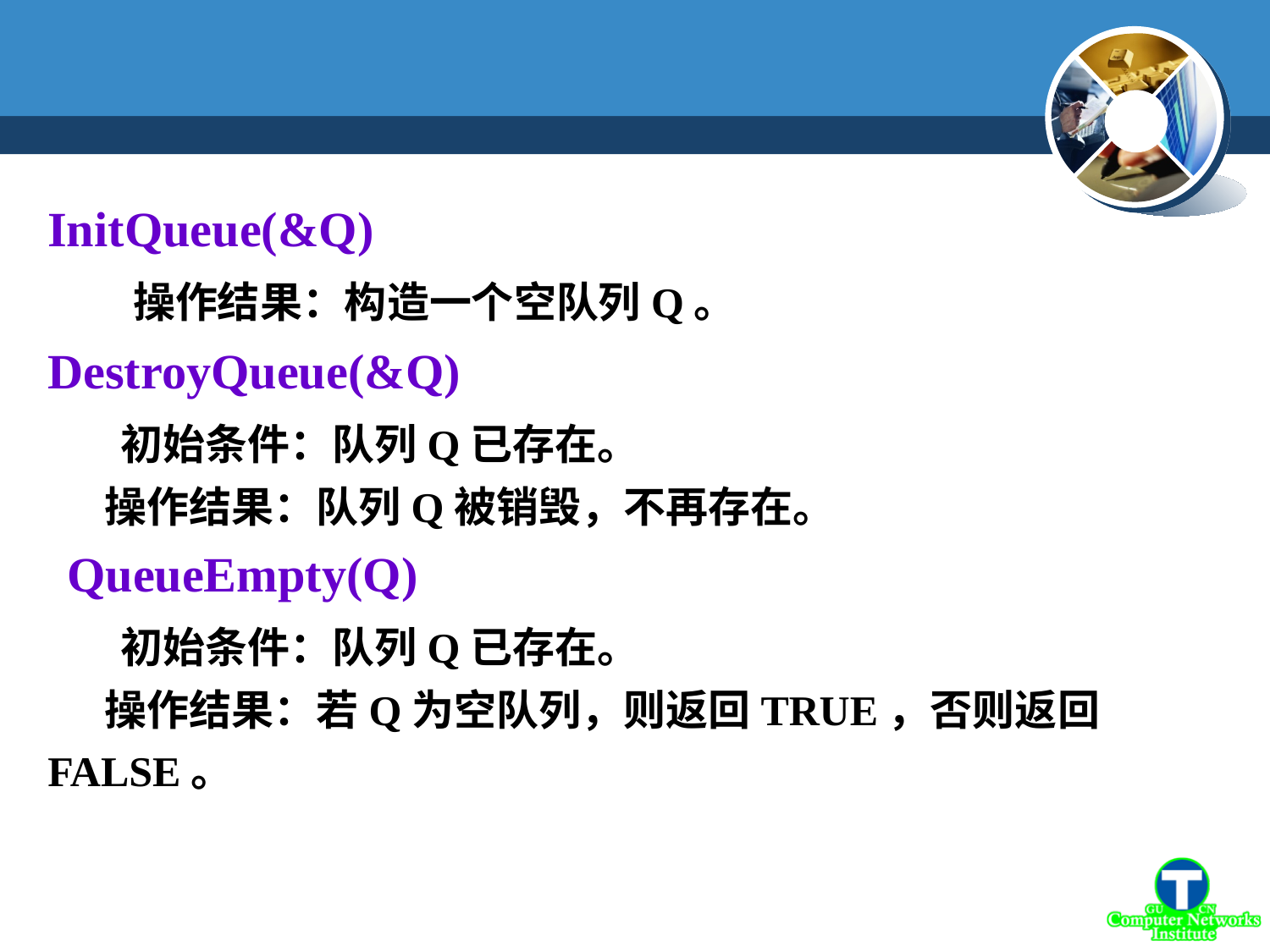

# InitQueue(&Q) 操作结果：构造一个空队列Q。 DestroyQueue(&Q) 初始条件：队列Q已存在。 操作结果：队列Q被销毁，不再存在。 QueueEmpty(Q) 初始条件：队列Q已存在。 操作结果：若Q为空队列，则返回TRUE，否则返回FALSE。